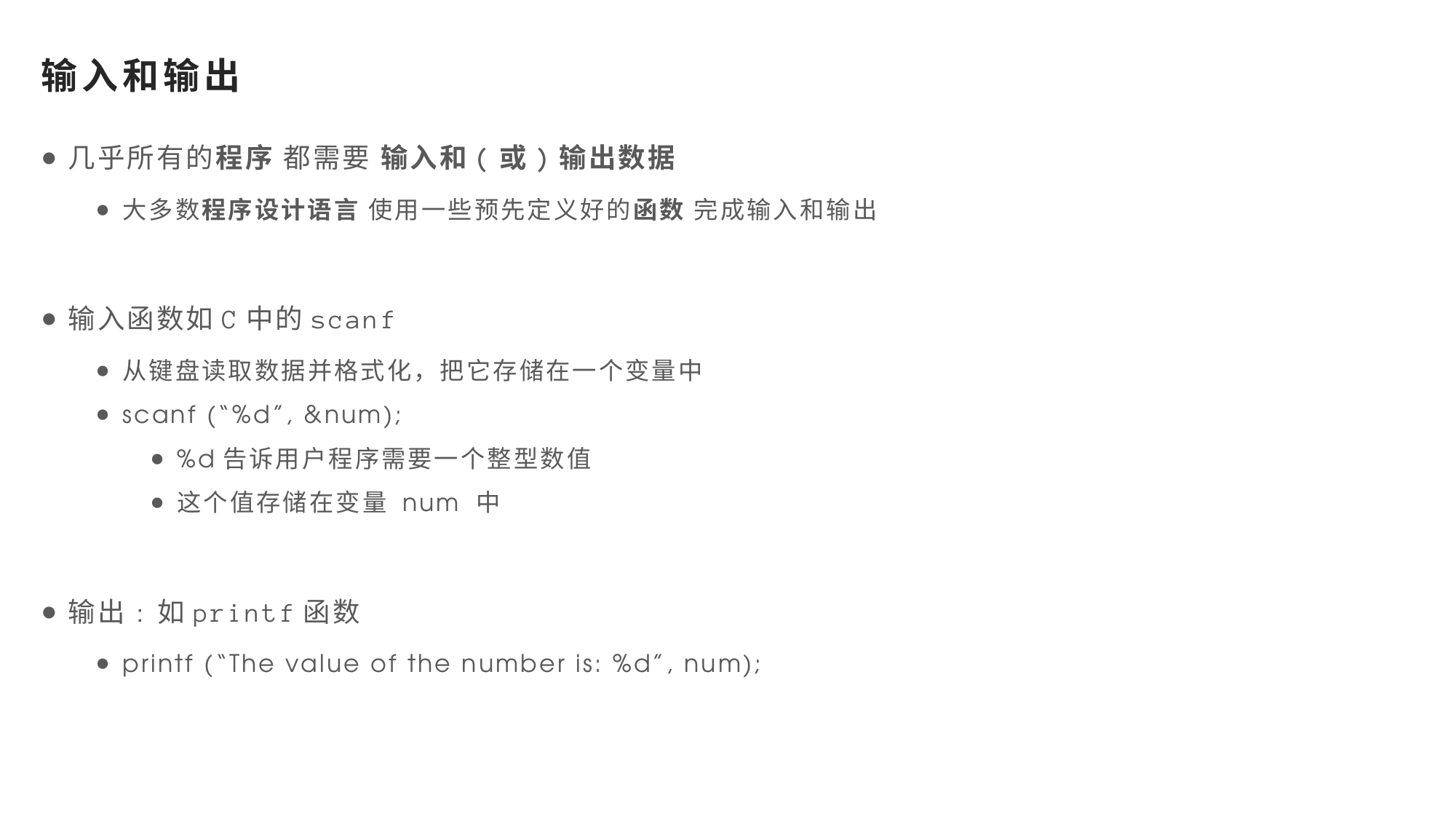

# 输入和输出
几乎所有的程序 都需要 输入和(或)输出数据
大多数程序设计语言 使用一些预先定义好的函数 完成输入和输出

输入函数如C中的scanf
从键盘读取数据并格式化，把它存储在一个变量中
scanf (“%d”, &num);
%d告诉用户程序需要一个整型数值
这个值存储在变量 num 中

输出:如printf函数
printf (“The value of the number is: %d”, num);